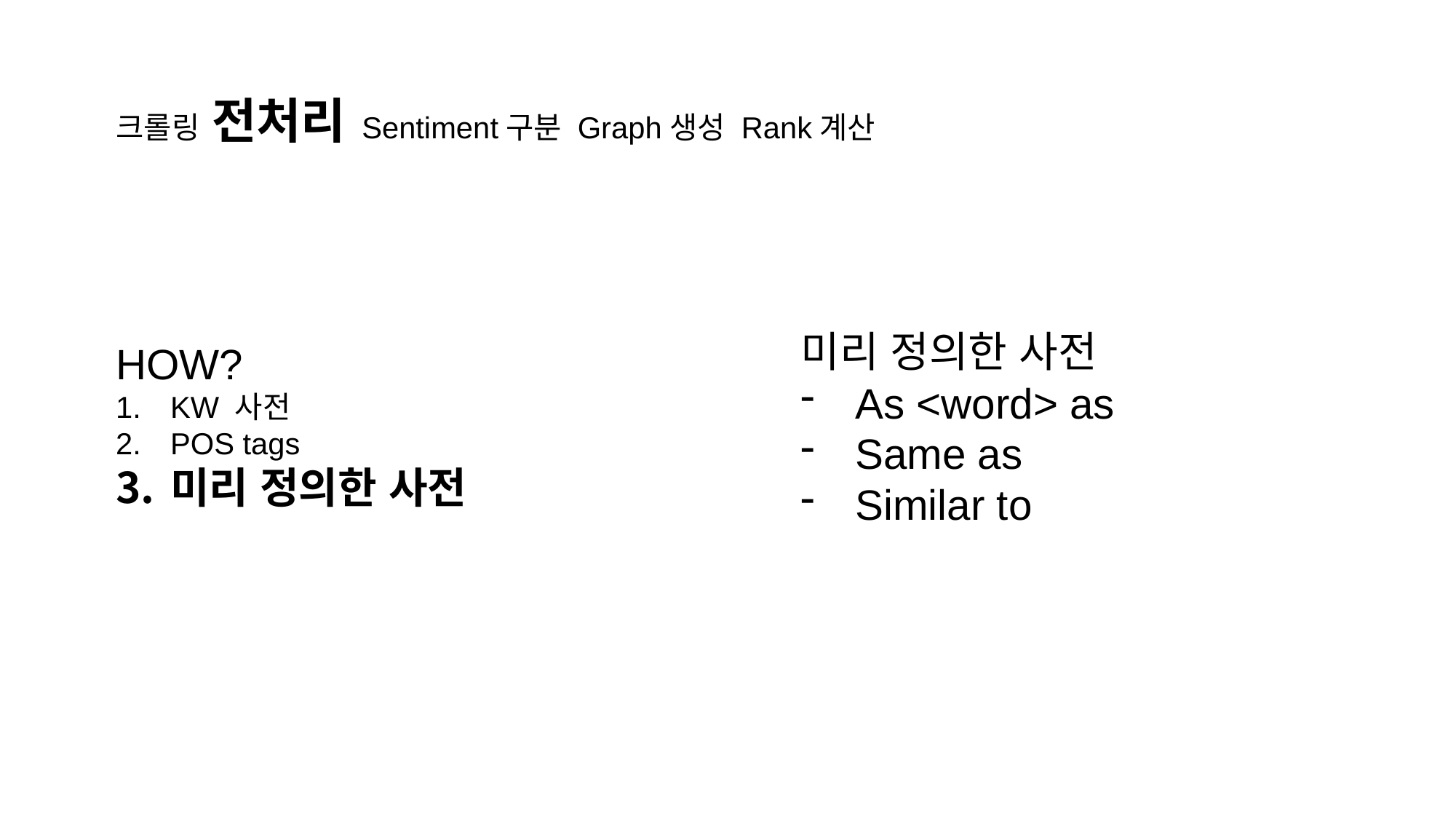

크롤링 전처리 Sentiment구분 Graph생성 Rank계산
미리 정의한 사전
As <word> as
Same as
Similar to
HOW?
KW 사전
POS tags
미리 정의한 사전